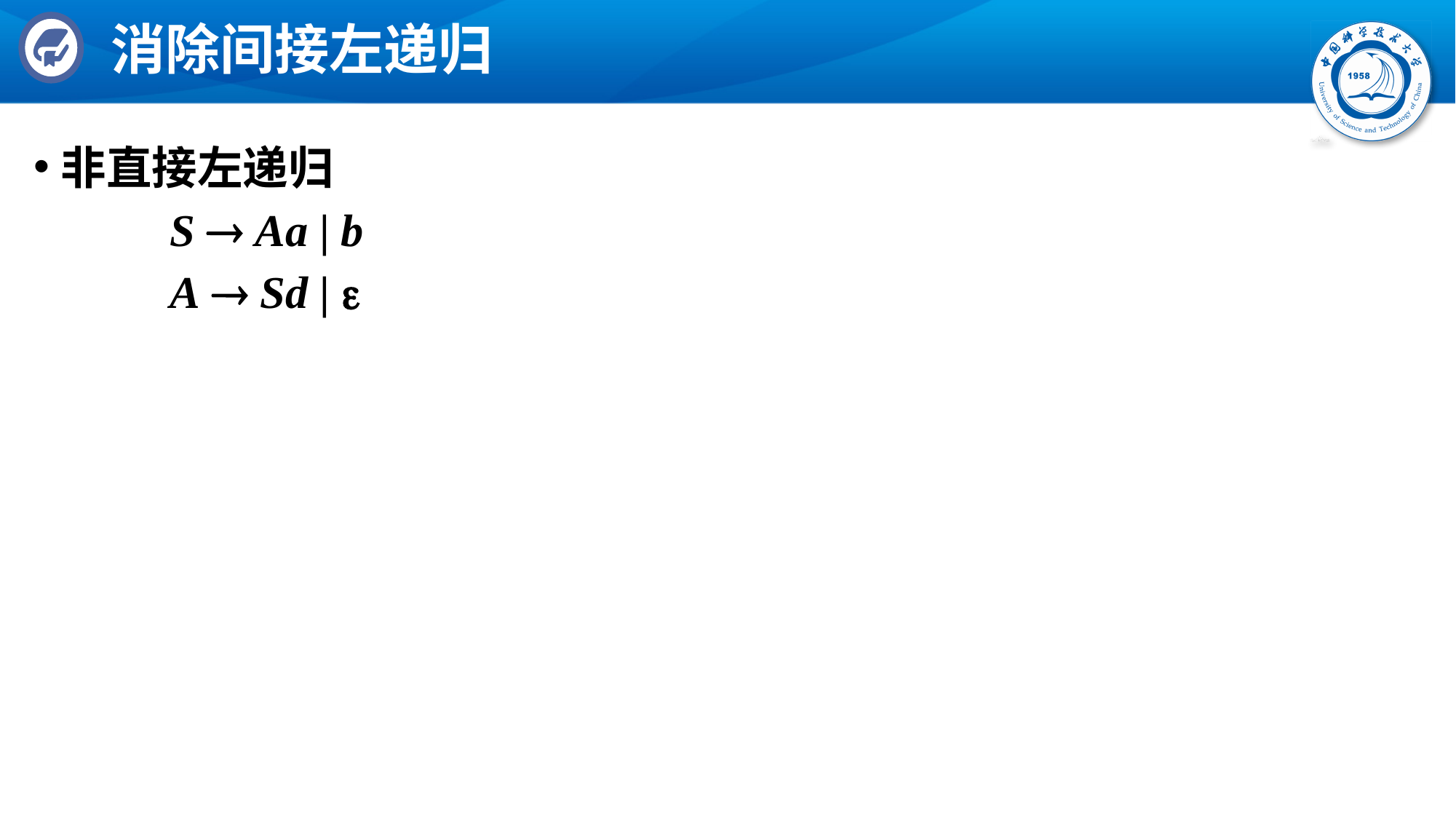

# 消除间接左递归
非直接左递归
		S → Aa | b
  		A → Sd | ε